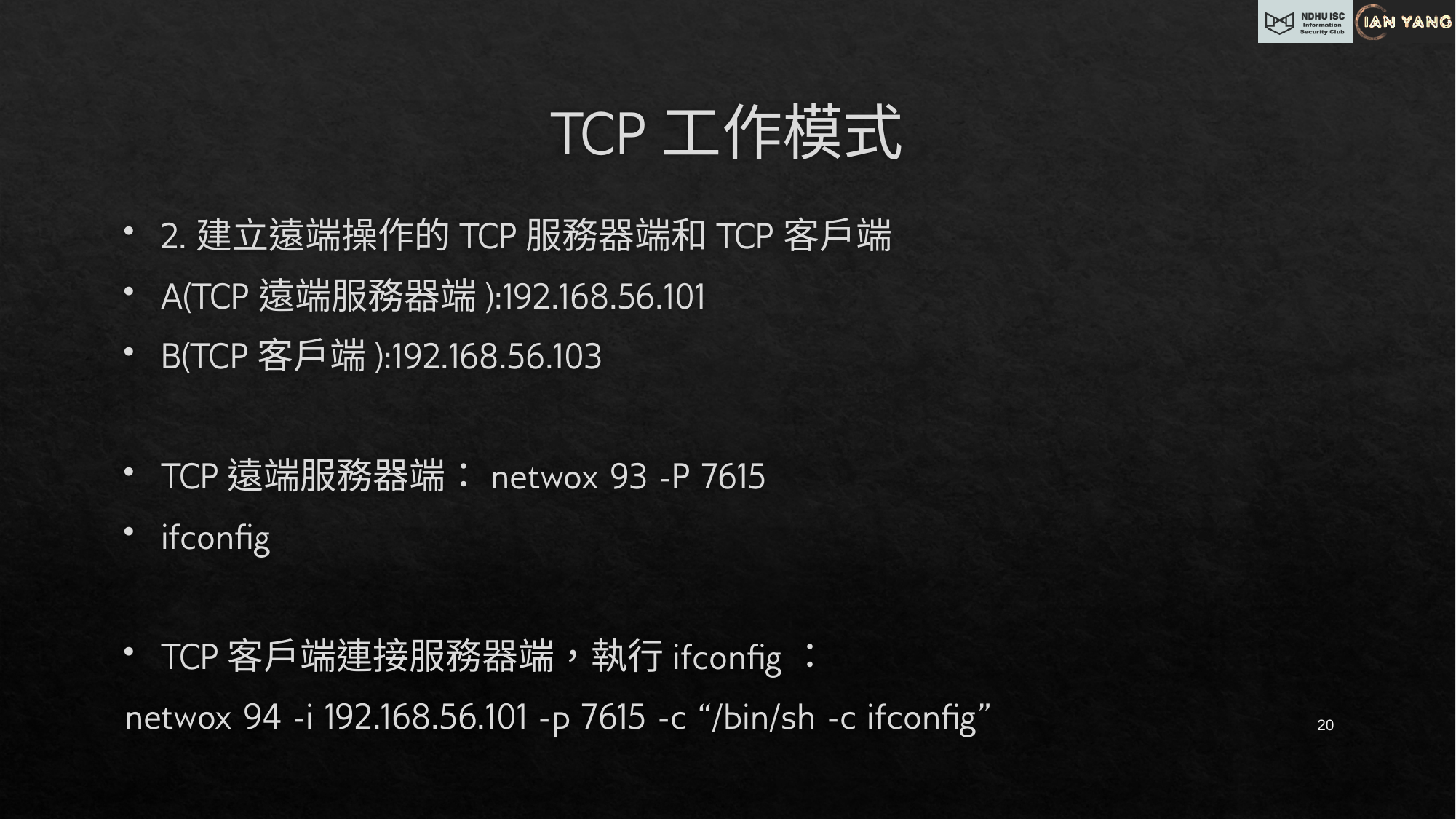

# TCP工作模式
2.建立遠端操作的TCP服務器端和TCP客戶端
A(TCP遠端服務器端):192.168.56.101
B(TCP客戶端):192.168.56.103

TCP遠端服務器端：netwox 93 -P 7615
ifconfig

TCP客戶端連接服務器端，執行ifconfig：
netwox 94 -i 192.168.56.101 -p 7615 -c “/bin/sh -c ifconfig”

20